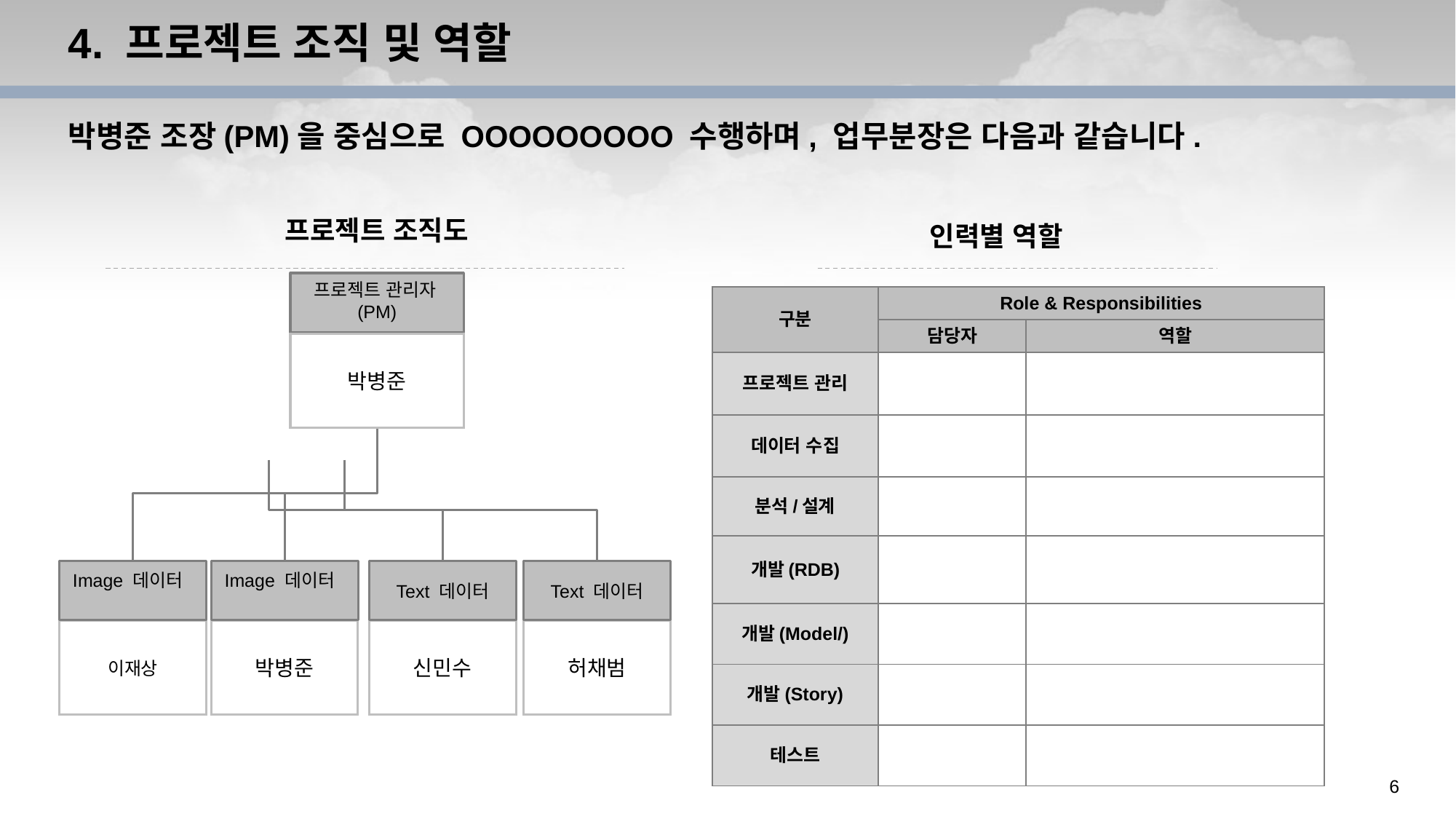

# 4. 프로젝트 조직 및 역할
박병준 조장(PM)을 중심으로 OOOOOOOOO 수행하며, 업무분장은 다음과 같습니다.
프로젝트 조직도
인력별 역할
프로젝트 관리자(PM)
Image 데이터
이재상
Image 데이터
박병준
Text 데이터
신민수
Text 데이터
허채범
| 구분 | Role & Responsibilities |  |
| --- | --- | --- |
|  | 담당자 | 역할 |
| 프로젝트 관리 |  |  |
| 데이터 수집 |  |  |
| 분석/설계 |  |  |
| 개발(RDB) |  |  |
| 개발(Model/) |  |  |
| 개발(Story) |  |  |
| 테스트 |  |  |
박병준